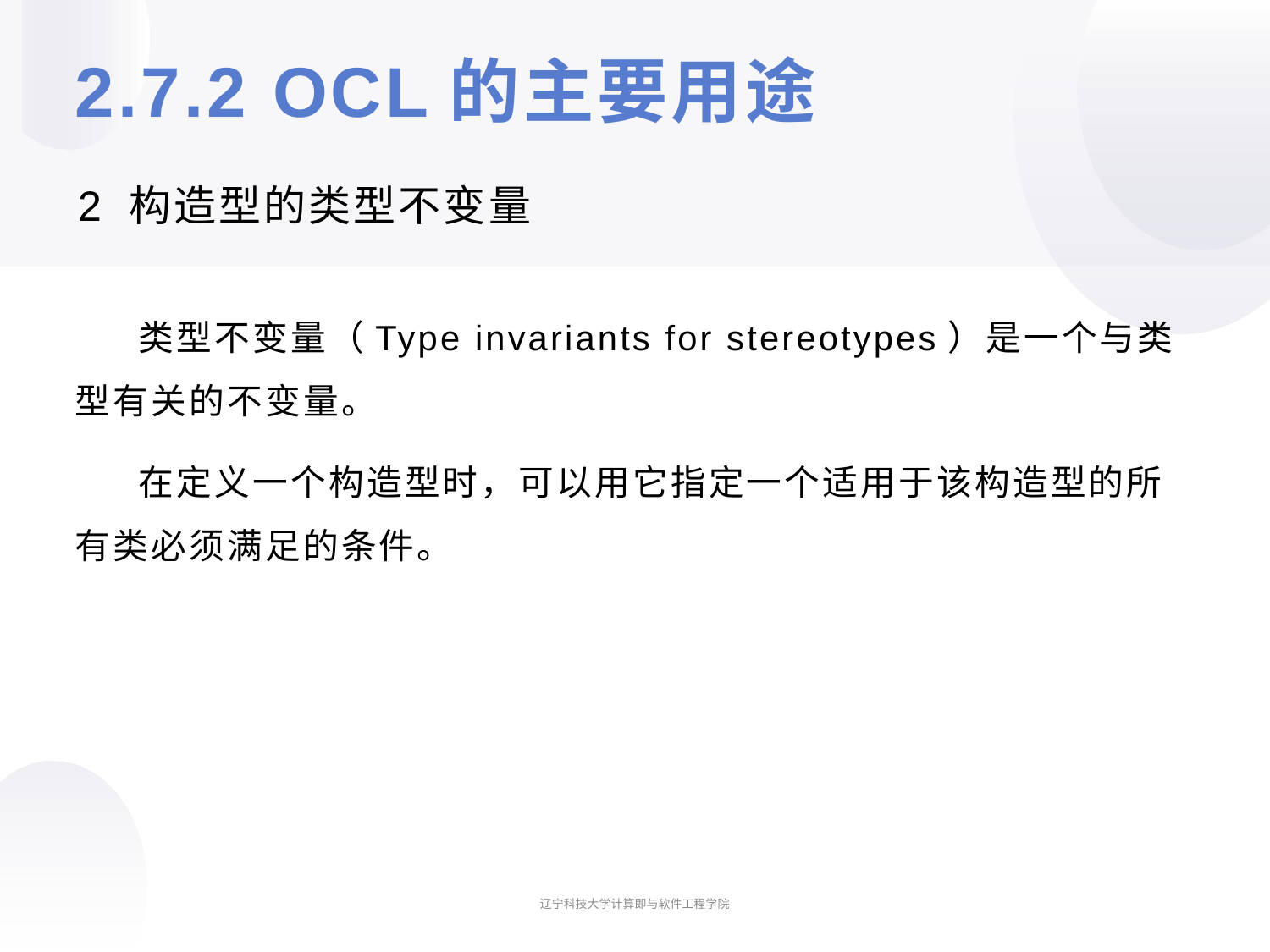

# 2.7.2 OCL的主要用途
2 构造型的类型不变量

类型不变量（Type invariants for stereotypes）是一个与类型有关的不变量。
在定义一个构造型时，可以用它指定一个适用于该构造型的所有类必须满足的条件。

辽宁科技大学计算即与软件工程学院
115